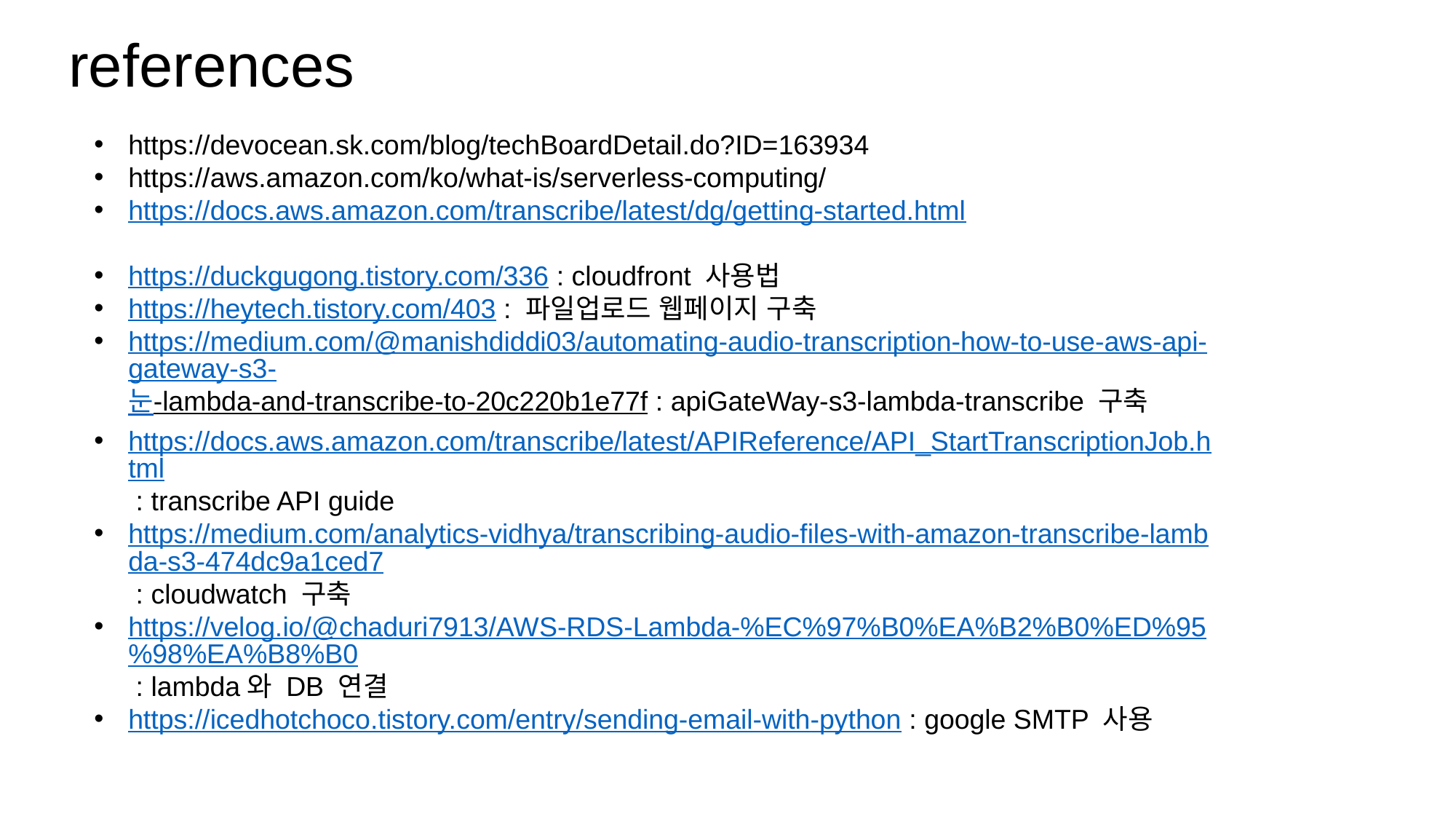

references
https://devocean.sk.com/blog/techBoardDetail.do?ID=163934
https://aws.amazon.com/ko/what-is/serverless-computing/
https://docs.aws.amazon.com/transcribe/latest/dg/getting-started.html

https://duckgugong.tistory.com/336 : cloudfront 사용법
https://heytech.tistory.com/403 : 파일업로드 웹페이지 구축
https://medium.com/@manishdiddi03/automating-audio-transcription-how-to-use-aws-api-gateway-s3-눈-lambda-and-transcribe-to-20c220b1e77f : apiGateWay-s3-lambda-transcribe 구축
https://docs.aws.amazon.com/transcribe/latest/APIReference/API_StartTranscriptionJob.html : transcribe API guide
https://medium.com/analytics-vidhya/transcribing-audio-files-with-amazon-transcribe-lambda-s3-474dc9a1ced7 : cloudwatch 구축
https://velog.io/@chaduri7913/AWS-RDS-Lambda-%EC%97%B0%EA%B2%B0%ED%95%98%EA%B8%B0 : lambda와 DB 연결
https://icedhotchoco.tistory.com/entry/sending-email-with-python : google SMTP 사용